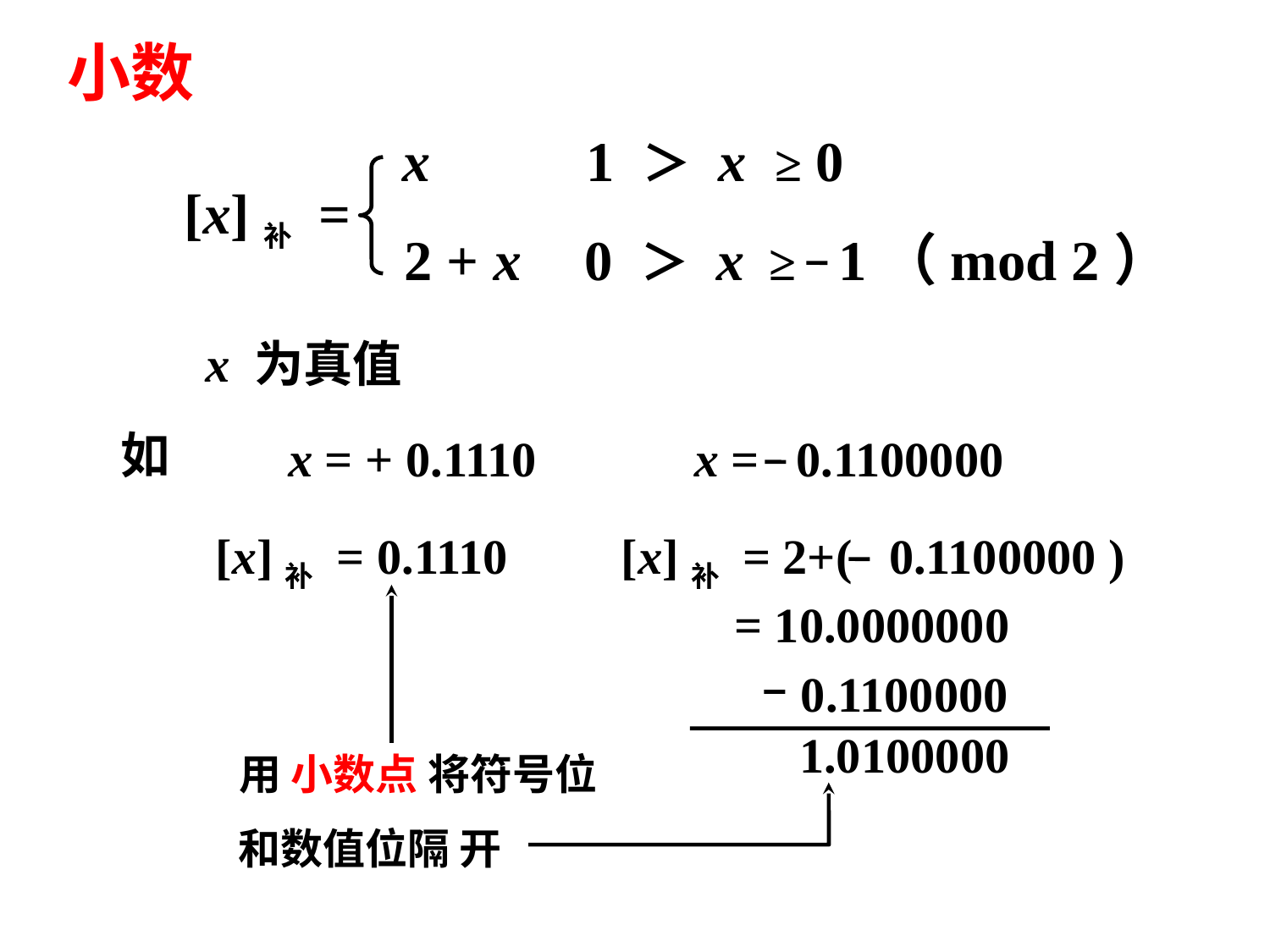

小数
x           1 ＞ x  ≥ 0

[x]补 =
2 + x     0 ＞ x   ≥   1（mod 2）

x 为真值
如
x = + 0.1110
x =   0.1100000

[x]补 = 0.1110
[x]补 = 2+(   0.1100000 )

= 10.0000000
0.1100000

1.0100000

用 小数点 将符号位
和数值位隔 开